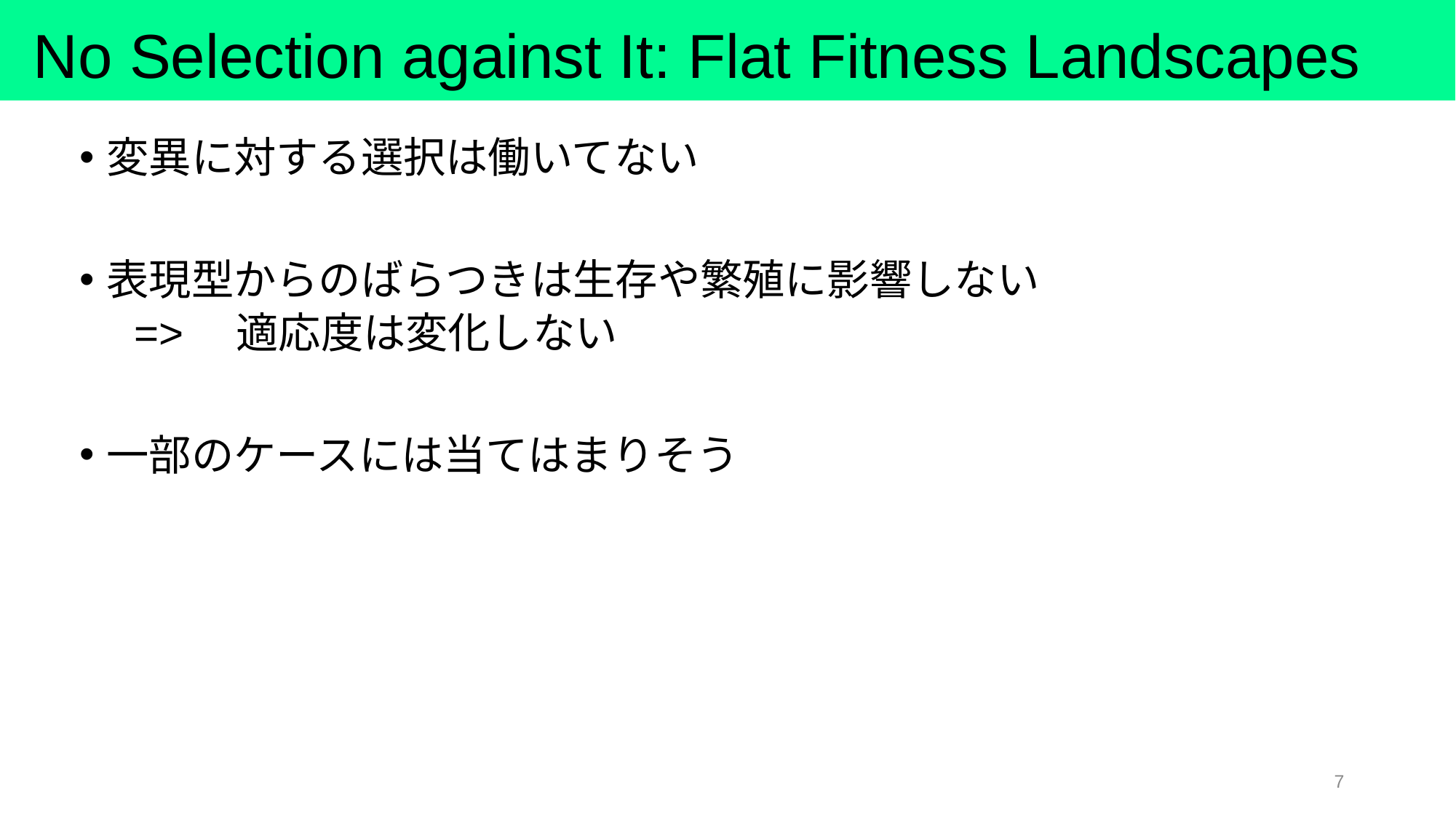

# No Selection against It: Flat Fitness Landscapes
変異に対する選択は働いてない

表現型からのばらつきは生存や繁殖に影響しない
=>　適応度は変化しない

一部のケースには当てはまりそう
7